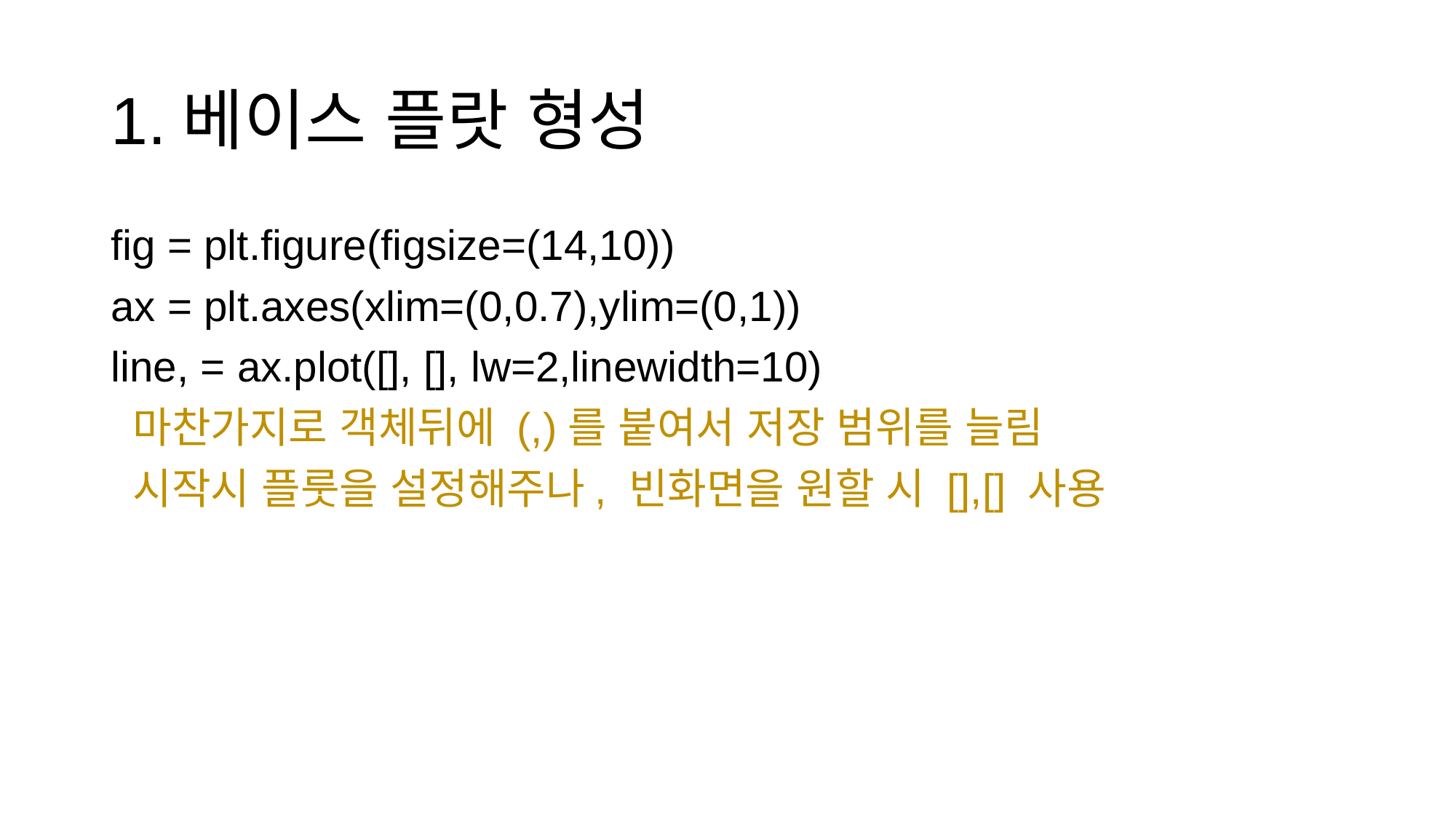

# 1.베이스 플랏 형성
fig = plt.figure(figsize=(14,10))
ax = plt.axes(xlim=(0,0.7),ylim=(0,1))
line, = ax.plot([], [], lw=2,linewidth=10)
 마찬가지로 객체뒤에 (,)를 붙여서 저장 범위를 늘림
 시작시 플룻을 설정해주나, 빈화면을 원할 시 [],[] 사용